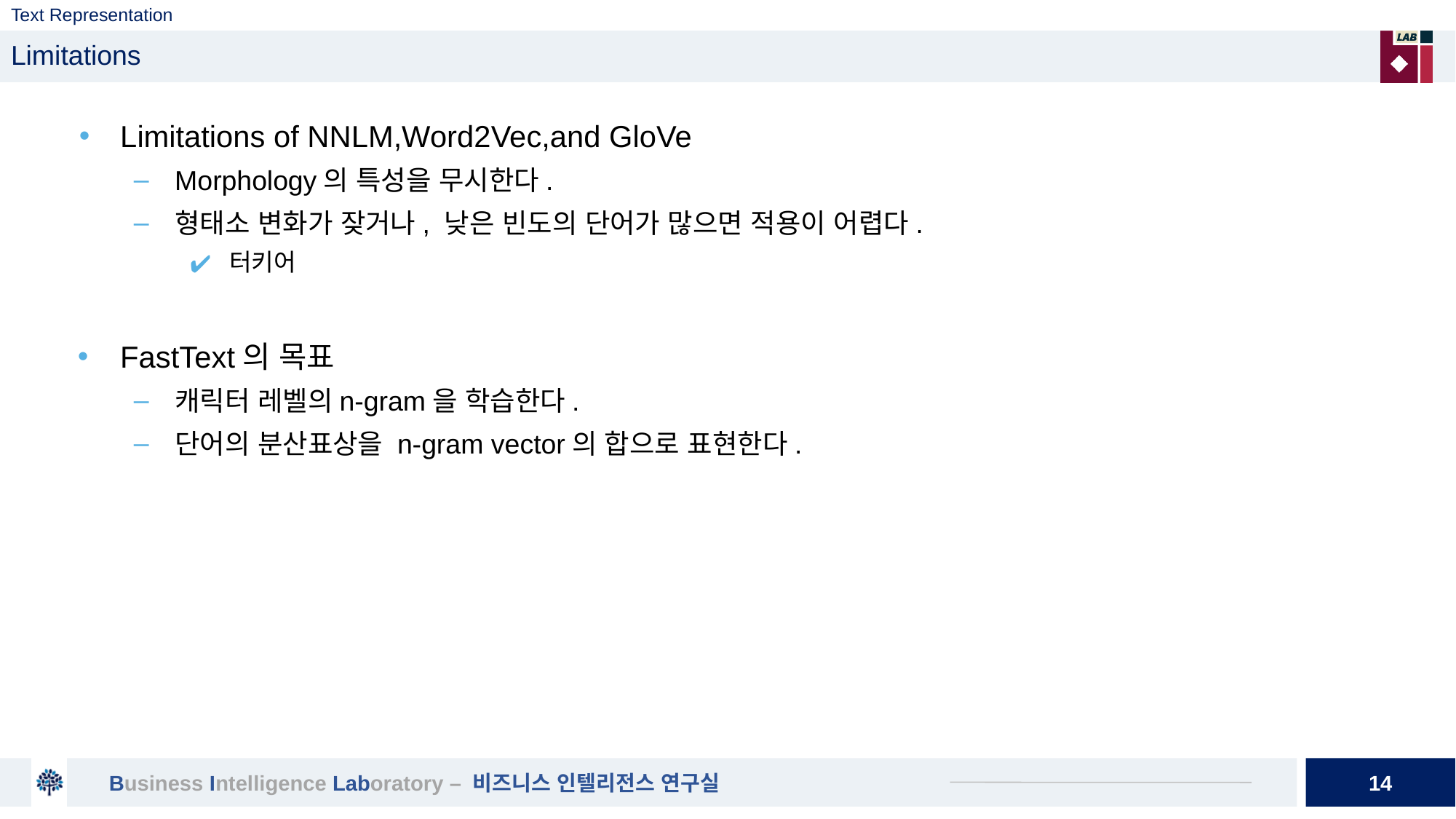

# Text Representation
Limitations
Limitations of NNLM,Word2Vec,and GloVe
Morphology의 특성을 무시한다.
형태소 변화가 잦거나, 낮은 빈도의 단어가 많으면 적용이 어렵다.
터키어

FastText의 목표
캐릭터 레벨의n-gram을 학습한다.
단어의 분산표상을 n-gram vector의 합으로 표현한다.
14